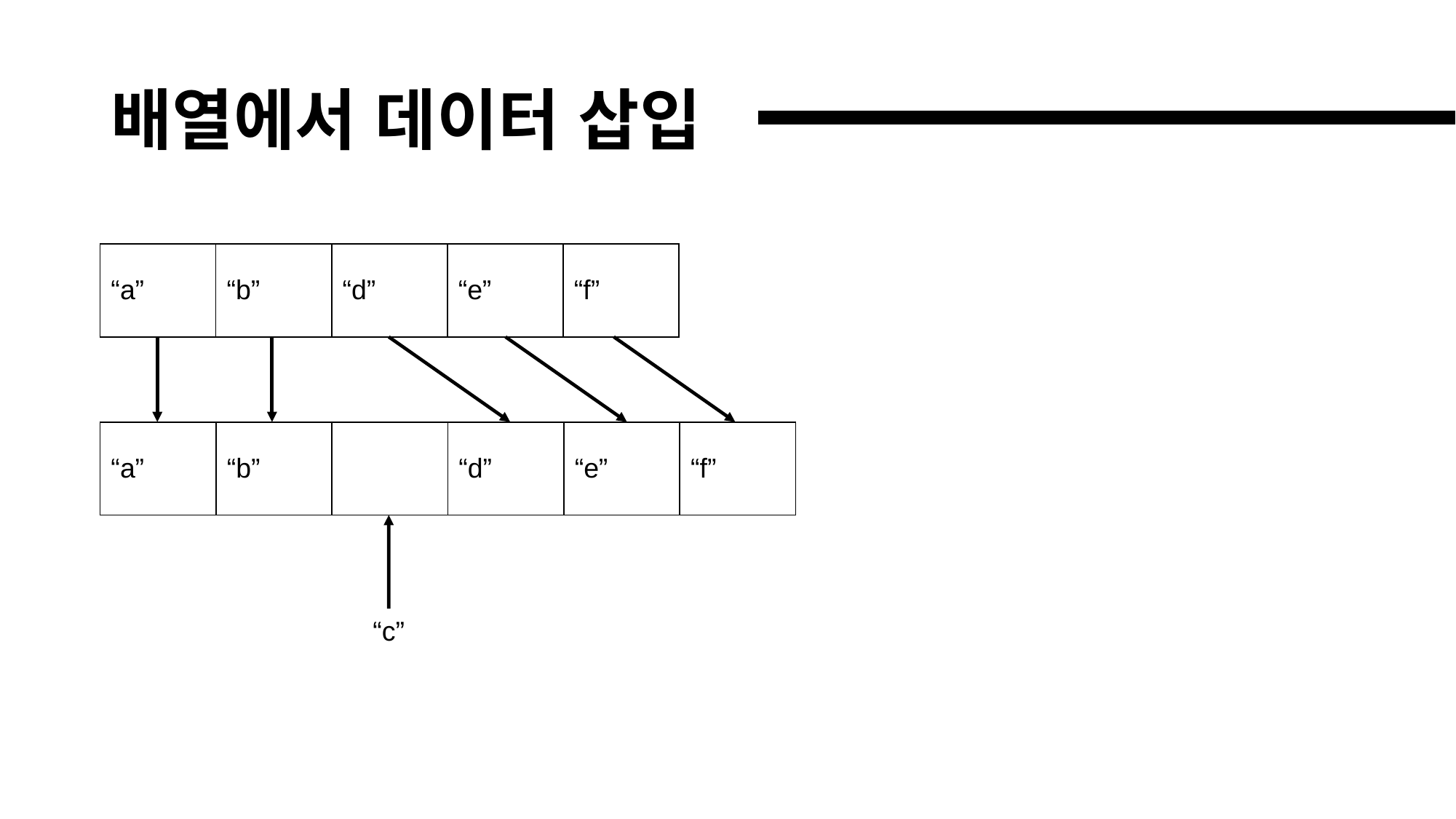

# 배열에서 데이터 삽입

| “a” | “b” | “d” | “e” | “f” |
| --- | --- | --- | --- | --- |
| “a” | “b” |  | “d” | “e” | “f” |
| --- | --- | --- | --- | --- | --- |
“c”